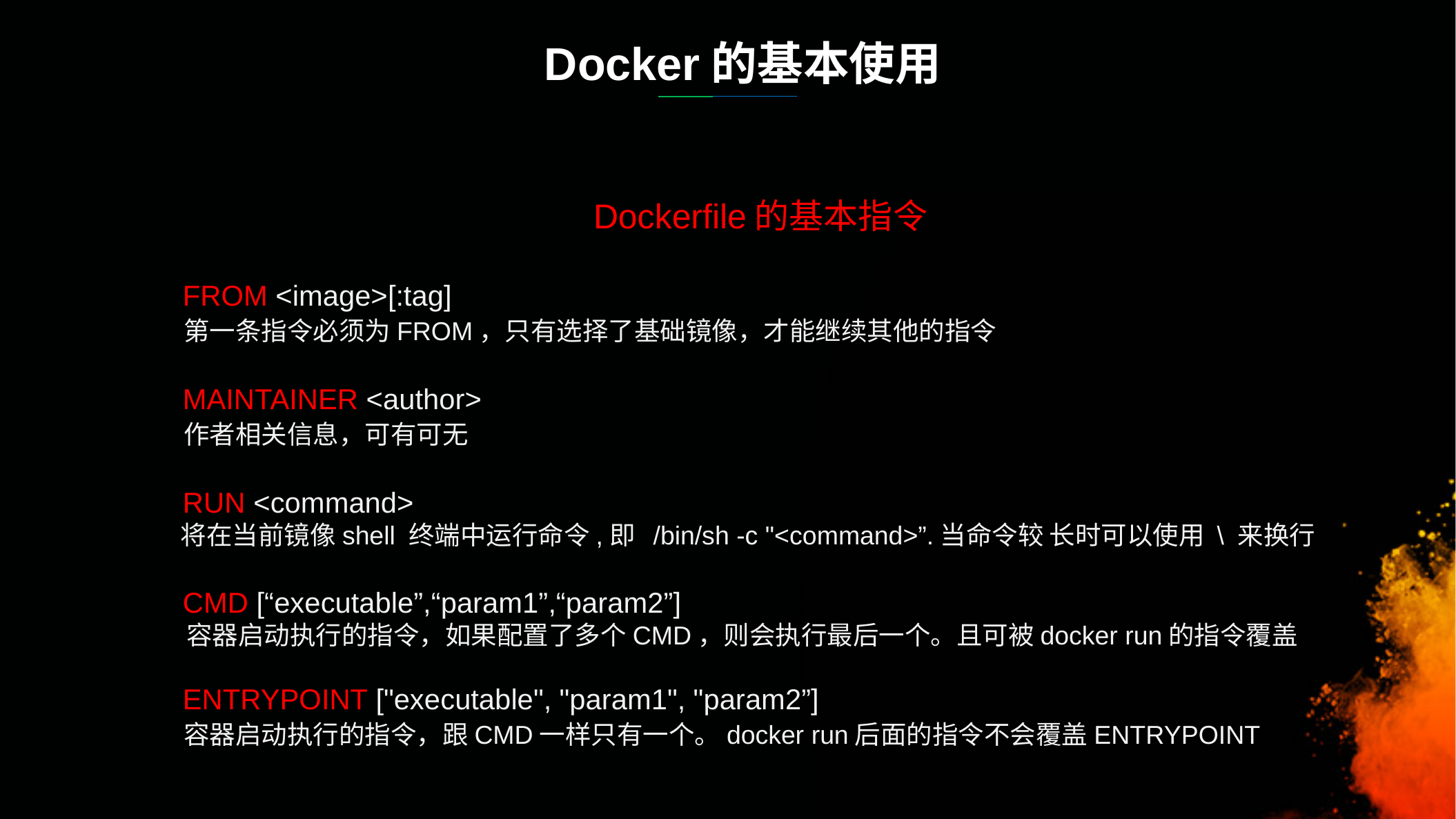

Docker的基本使用
Dockerfile的基本指令

    FROM <image>[:tag]
    第一条指令必须为FROM，只有选择了基础镜像，才能继续其他的指令

    MAINTAINER <author>
    作者相关信息，可有可无

    RUN <command>
    将在当前镜像shell 终端中运行命令,即  /bin/sh -c "<command>”.当命令较 长时可以使用 \ 来换行

    CMD [“executable”,“param1”,“param2”]
     容器启动执行的指令，如果配置了多个CMD，则会执行最后一个。且可被docker run的指令覆盖

    ENTRYPOINT ["executable", "param1", "param2”]
    容器启动执行的指令，跟CMD一样只有一个。docker run后面的指令不会覆盖ENTRYPOINT